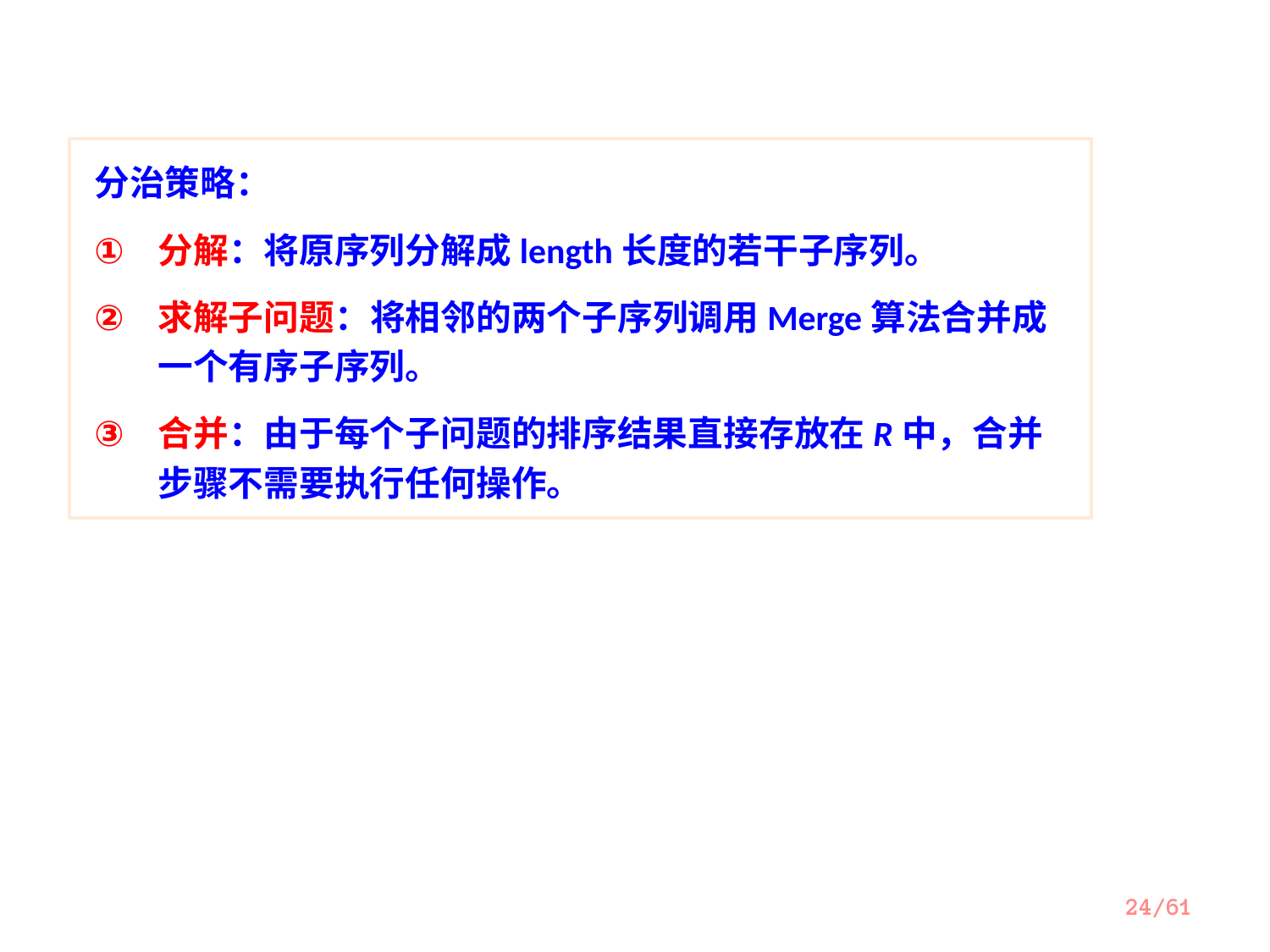

分治策略：
分解：将原序列分解成length长度的若干子序列。
求解子问题：将相邻的两个子序列调用Merge算法合并成一个有序子序列。
合并：由于每个子问题的排序结果直接存放在R中，合并步骤不需要执行任何操作。
24/61